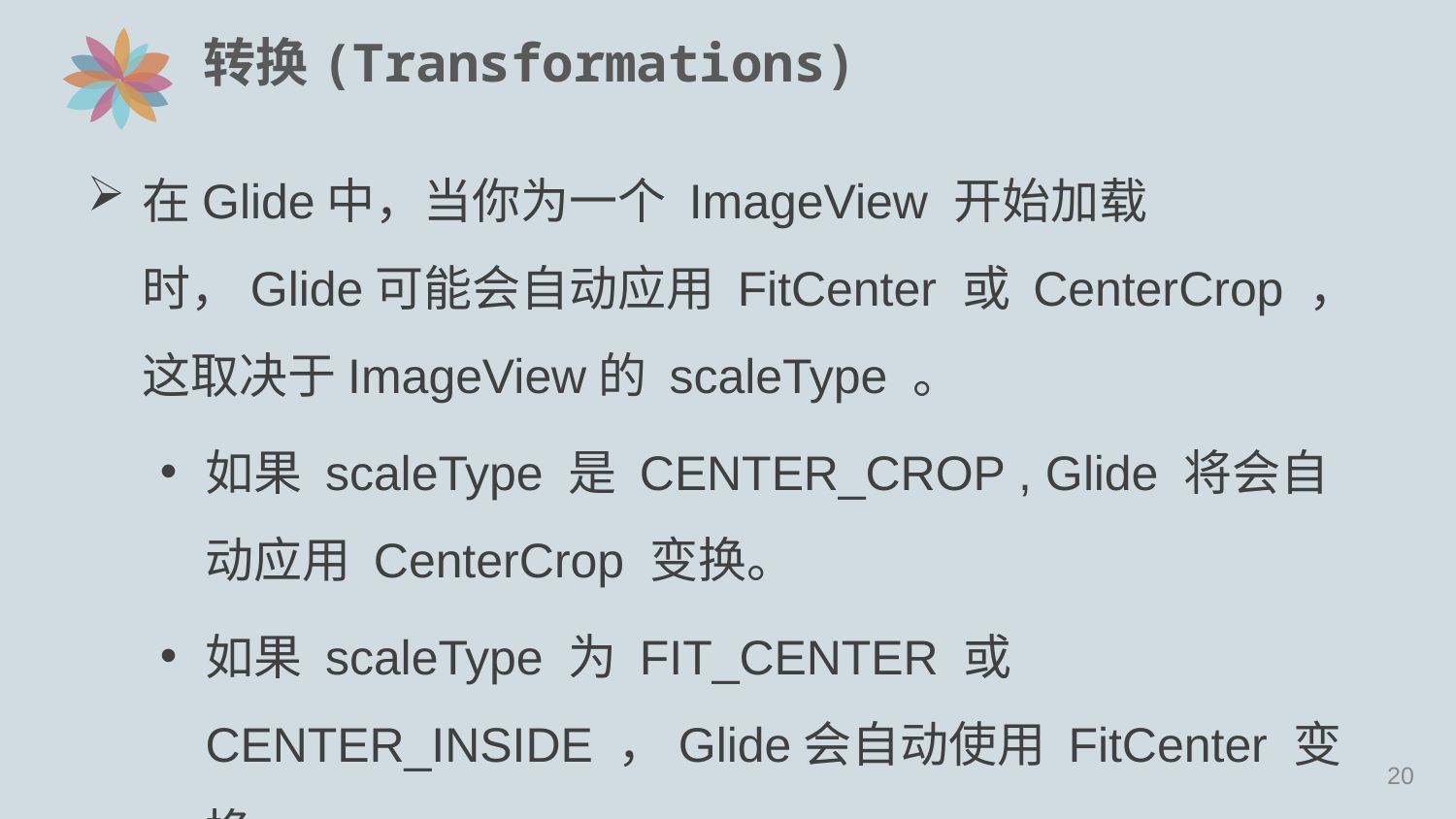

# 转换(Transformations)
在Glide中，当你为一个 ImageView 开始加载时，Glide可能会自动应用 FitCenter 或 CenterCrop ，这取决于ImageView的 scaleType 。
如果 scaleType 是 CENTER_CROP , Glide 将会自动应用 CenterCrop 变换。
如果 scaleType 为 FIT_CENTER 或 CENTER_INSIDE ，Glide会自动使用 FitCenter 变换。

20